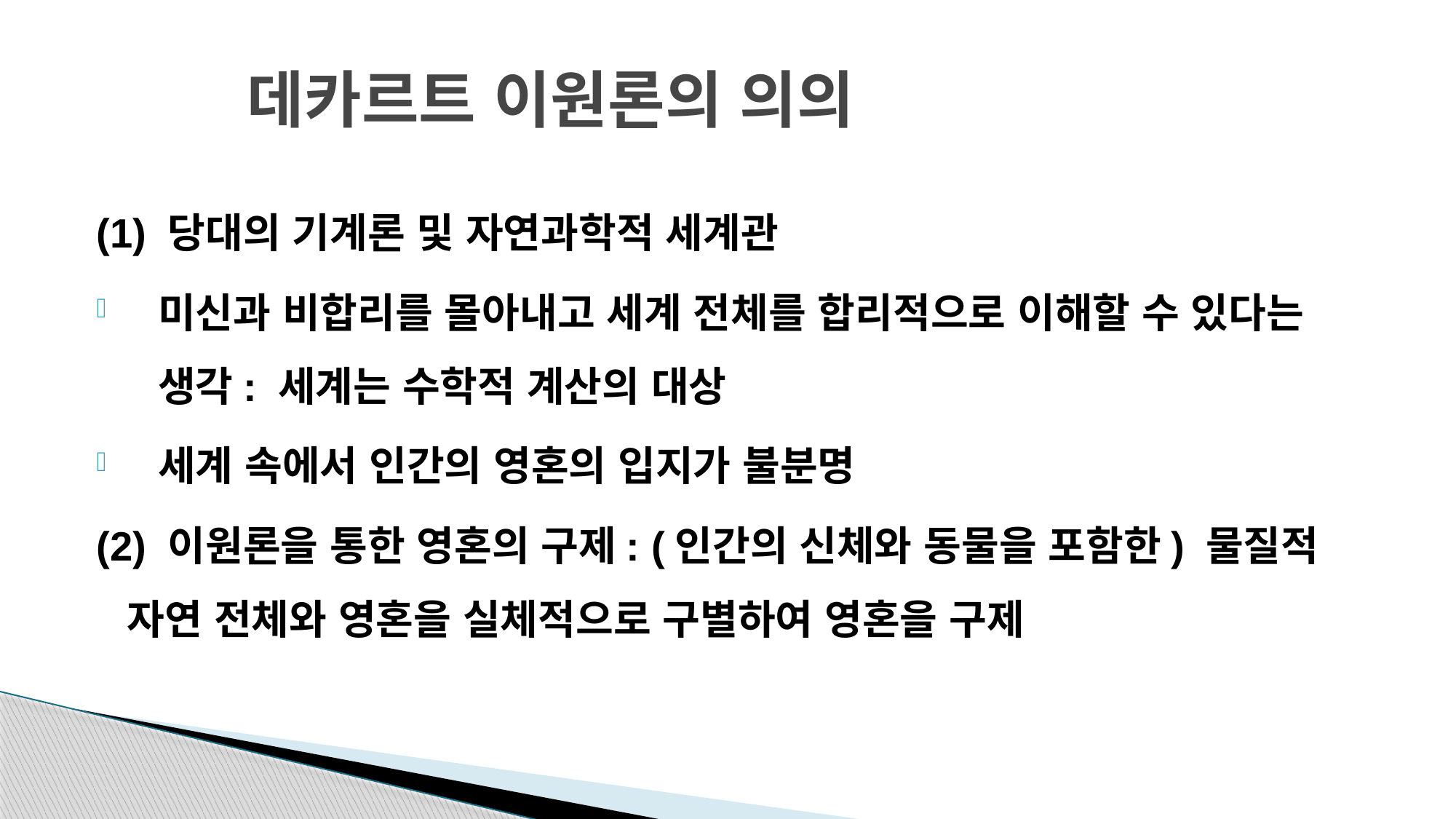

# 데카르트 이원론의 의의
(1) 당대의 기계론 및 자연과학적 세계관
미신과 비합리를 몰아내고 세계 전체를 합리적으로 이해할 수 있다는 생각: 세계는 수학적 계산의 대상
세계 속에서 인간의 영혼의 입지가 불분명
(2) 이원론을 통한 영혼의 구제: (인간의 신체와 동물을 포함한) 물질적 자연 전체와 영혼을 실체적으로 구별하여 영혼을 구제